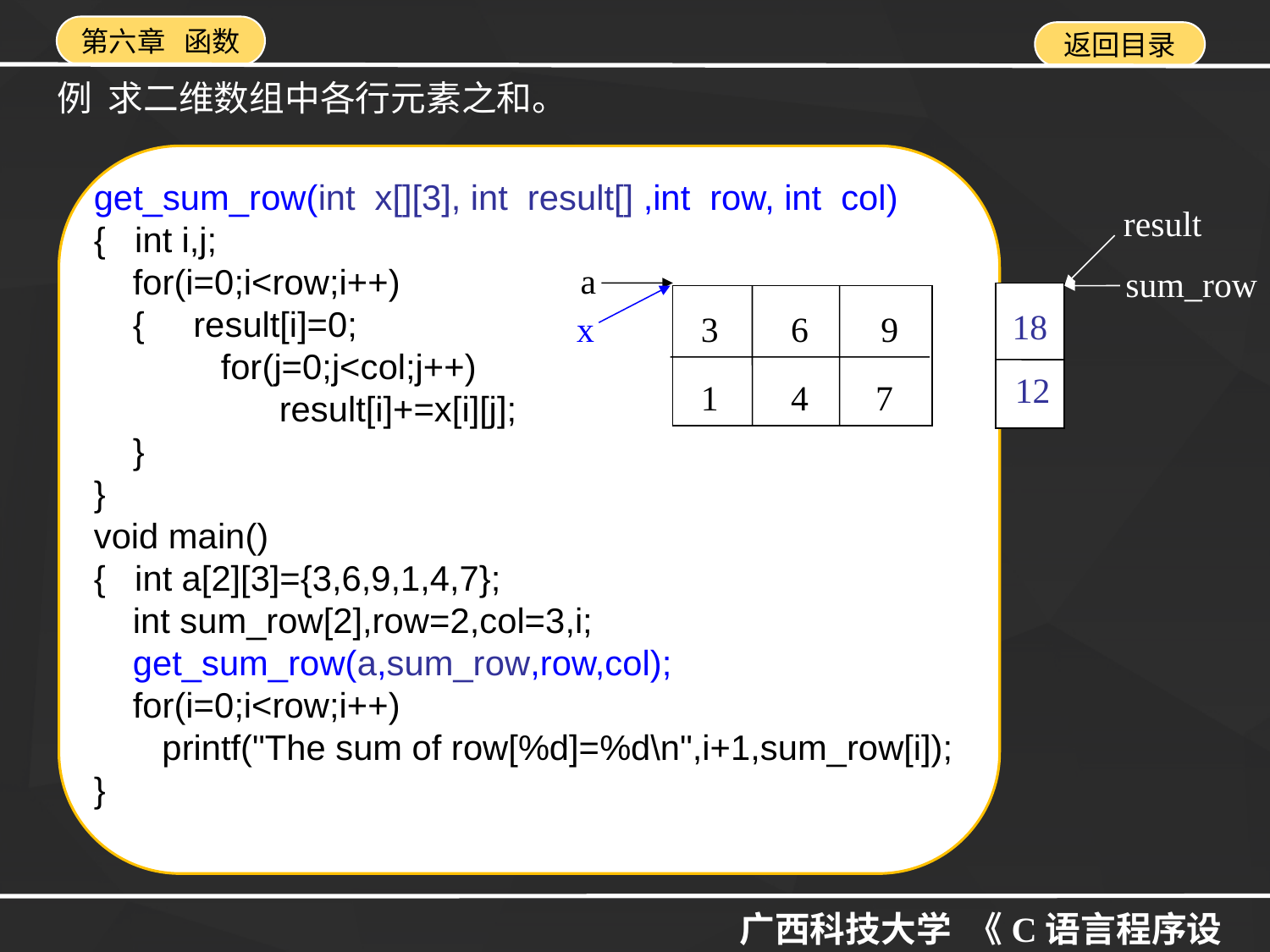

例  求二维数组中各行元素之和。

get_sum_row(int  x[][3], int  result[] ,int  row, int  col)
{   int i,j;
    for(i=0;i<row;i++)
    {     result[i]=0;
	for(j=0;j<col;j++)
	      result[i]+=x[i][j];
    }
}
void main()
{   int a[2][3]={3,6,9,1,4,7};
    int sum_row[2],row=2,col=3,i;
    get_sum_row(a,sum_row,row,col);
    for(i=0;i<row;i++)
       printf("The sum of row[%d]=%d\n",i+1,sum_row[i]);
}
result

x
a

3
6
9
1
4
7
sum_row

18
12